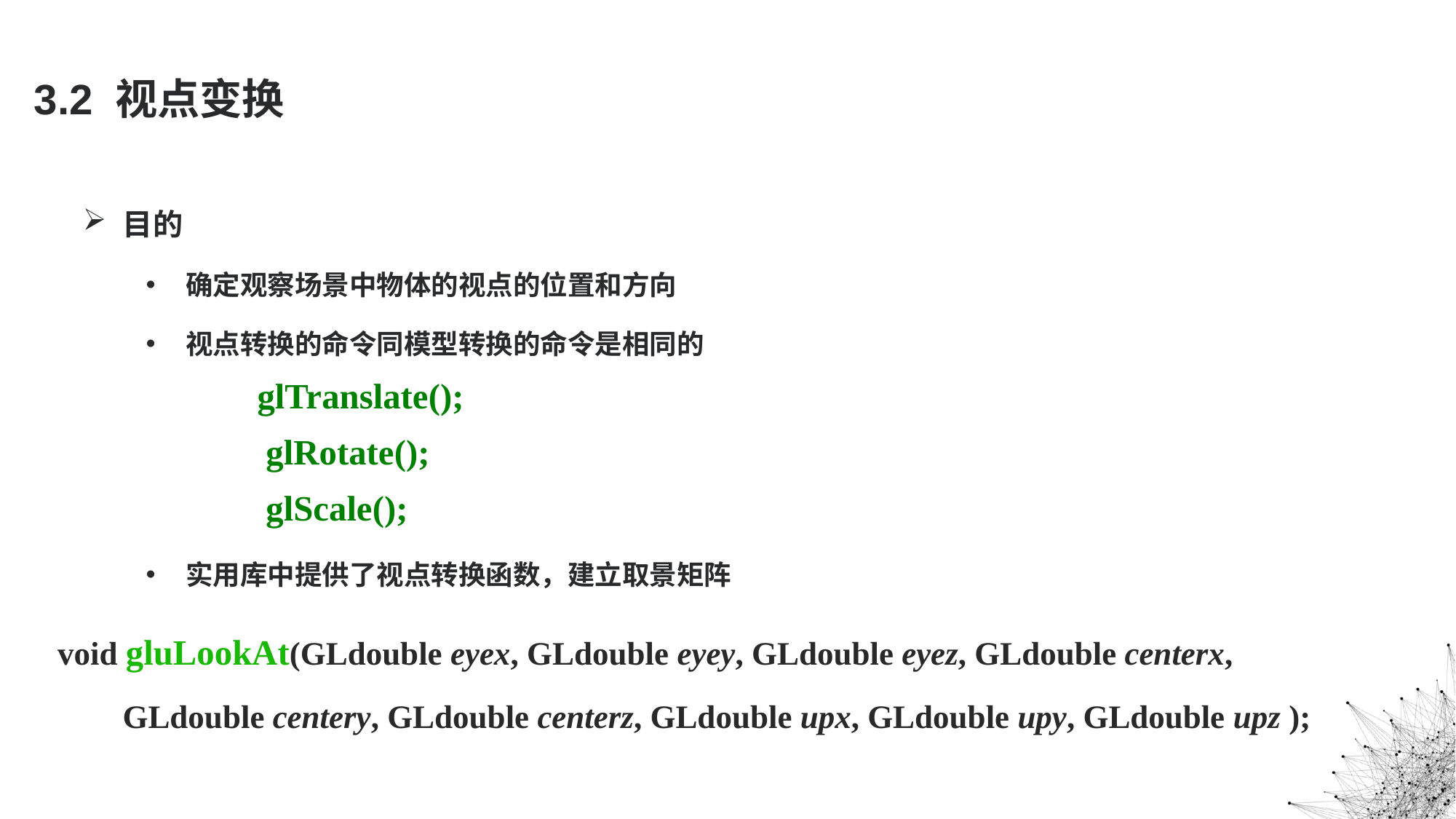

# 3.2 视点变换
目的
确定观察场景中物体的视点的位置和方向
视点转换的命令同模型转换的命令是相同的
 glTranslate();
  glRotate();
  glScale();
实用库中提供了视点转换函数，建立取景矩阵
  void gluLookAt(GLdouble eyex, GLdouble eyey, GLdouble eyez, GLdouble centerx, GLdouble centery, GLdouble centerz, GLdouble upx, GLdouble upy, GLdouble upz );